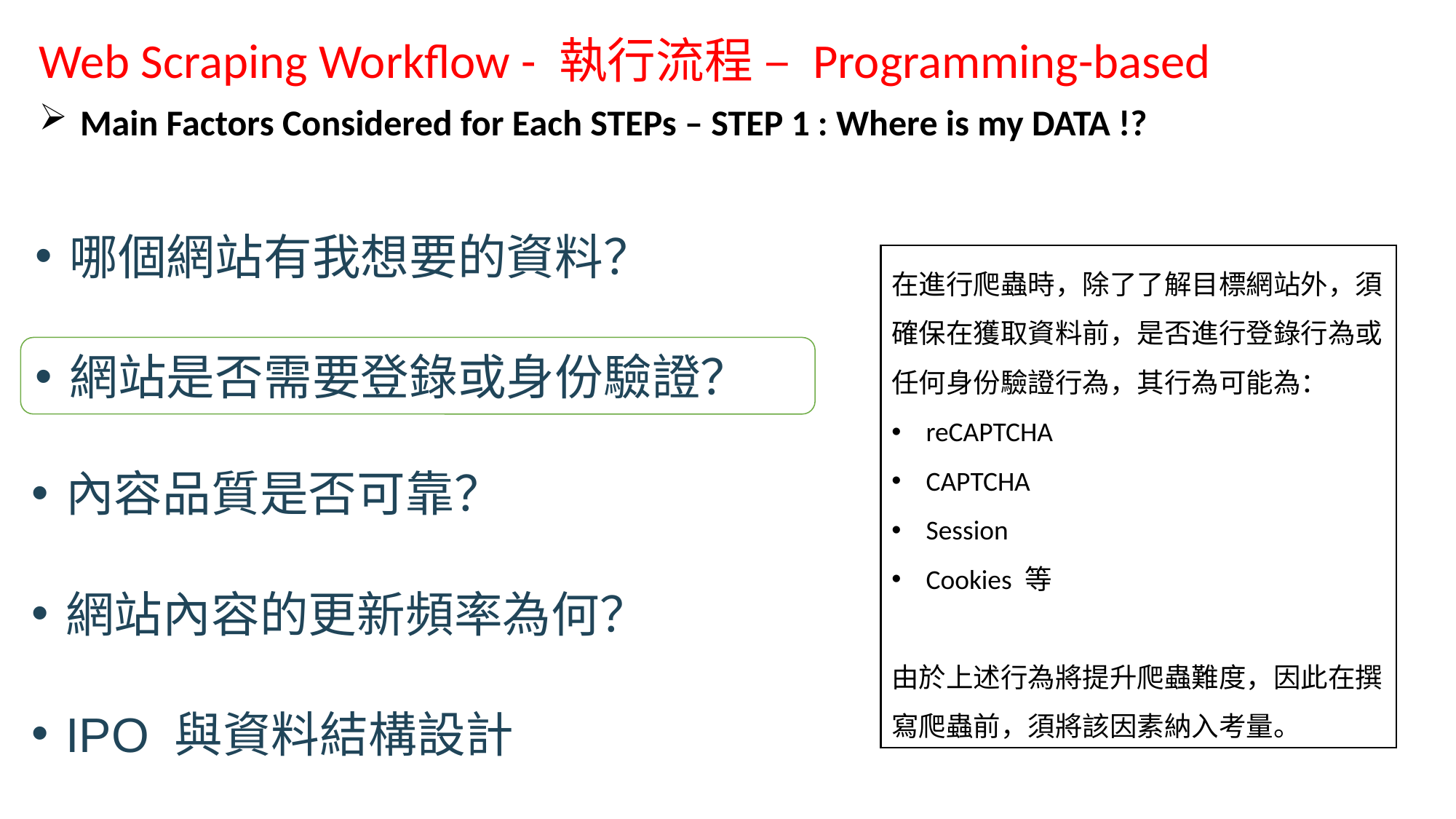

Web Scraping Workflow - 執行流程 – Programming-based
Main Factors Considered for Each STEPs – STEP 1 : Where is my DATA !?
哪個網站有我想要的資料？
在進行爬蟲時，除了了解目標網站外，須確保在獲取資料前，是否進行登錄行為或任何身份驗證行為，其行為可能為：
reCAPTCHA
CAPTCHA
Session
Cookies 等

由於上述行為將提升爬蟲難度，因此在撰寫爬蟲前，須將該因素納入考量。
網站是否需要登錄或身份驗證？
內容品質是否可靠？
網站內容的更新頻率為何？
IPO 與資料結構設計